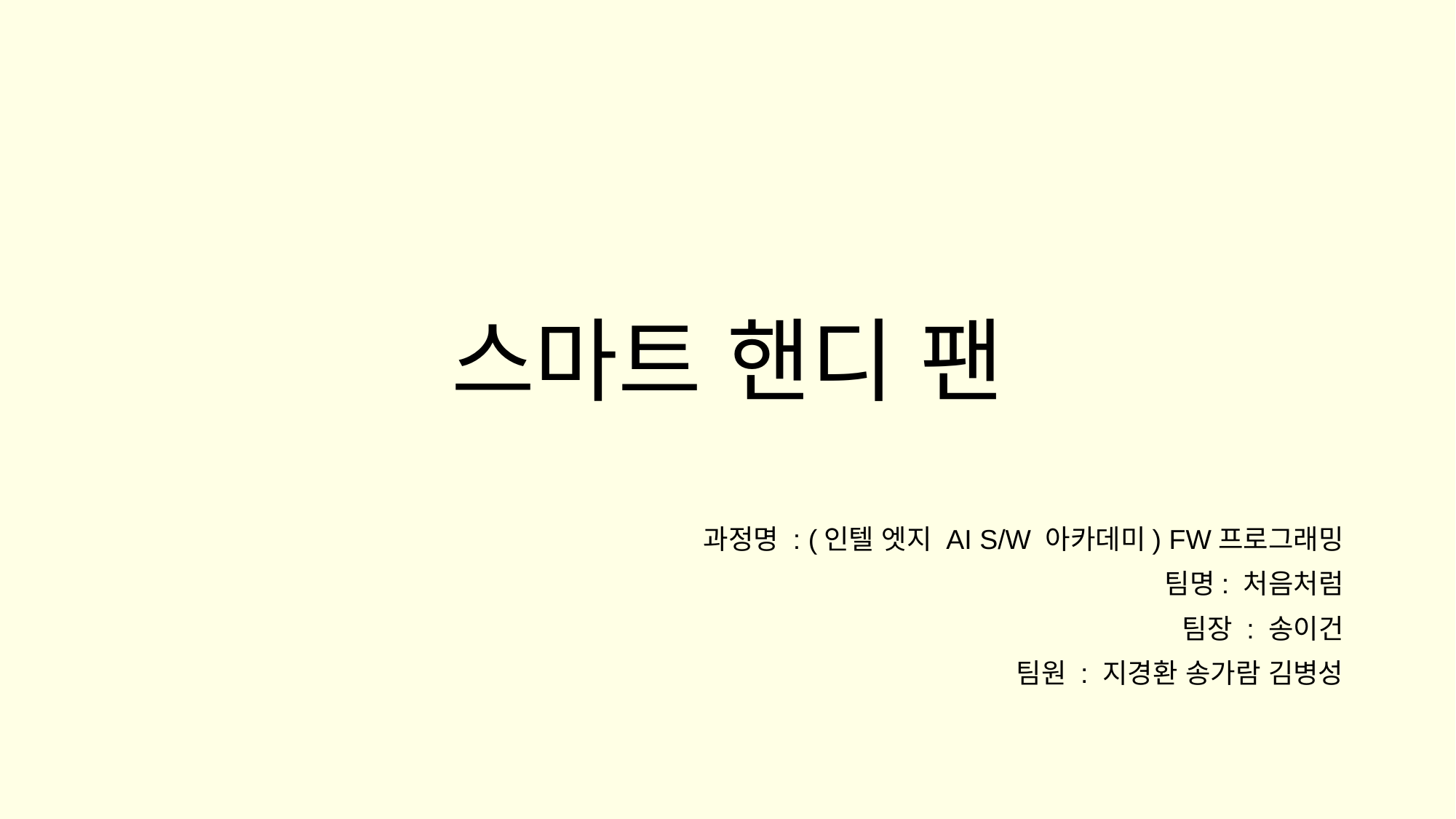

# 스마트 핸디 팬
과정명 : (인텔 엣지 AI S/W 아카데미) FW프로그래밍
팀명: 처음처럼
팀장 : 송이건
팀원 : 지경환 송가람 김병성